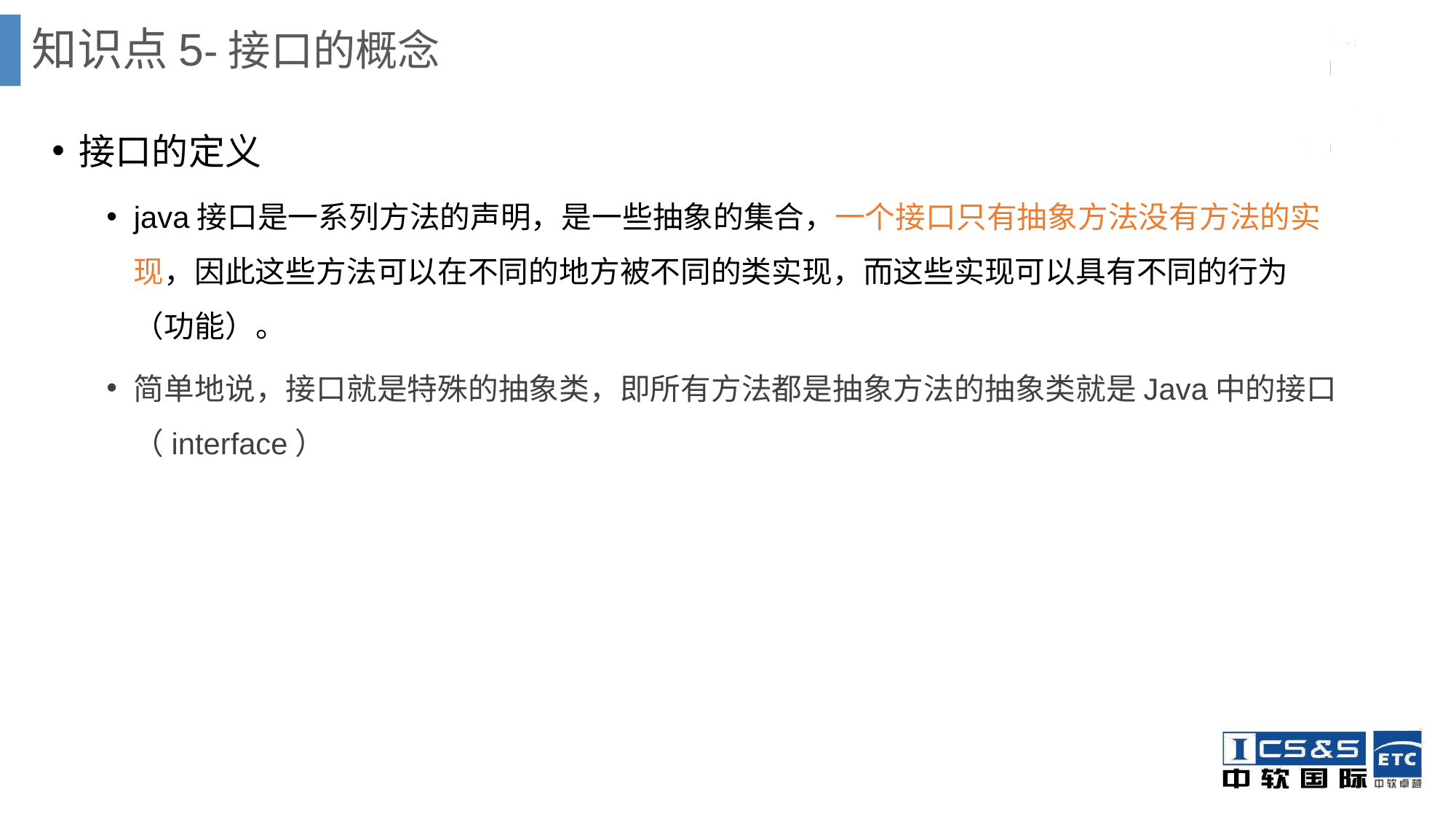

# 知识点5-接口的概念
接口的定义
java接口是一系列方法的声明，是一些抽象的集合，一个接口只有抽象方法没有方法的实现，因此这些方法可以在不同的地方被不同的类实现，而这些实现可以具有不同的行为（功能）。
简单地说，接口就是特殊的抽象类，即所有方法都是抽象方法的抽象类就是Java中的接口（interface）